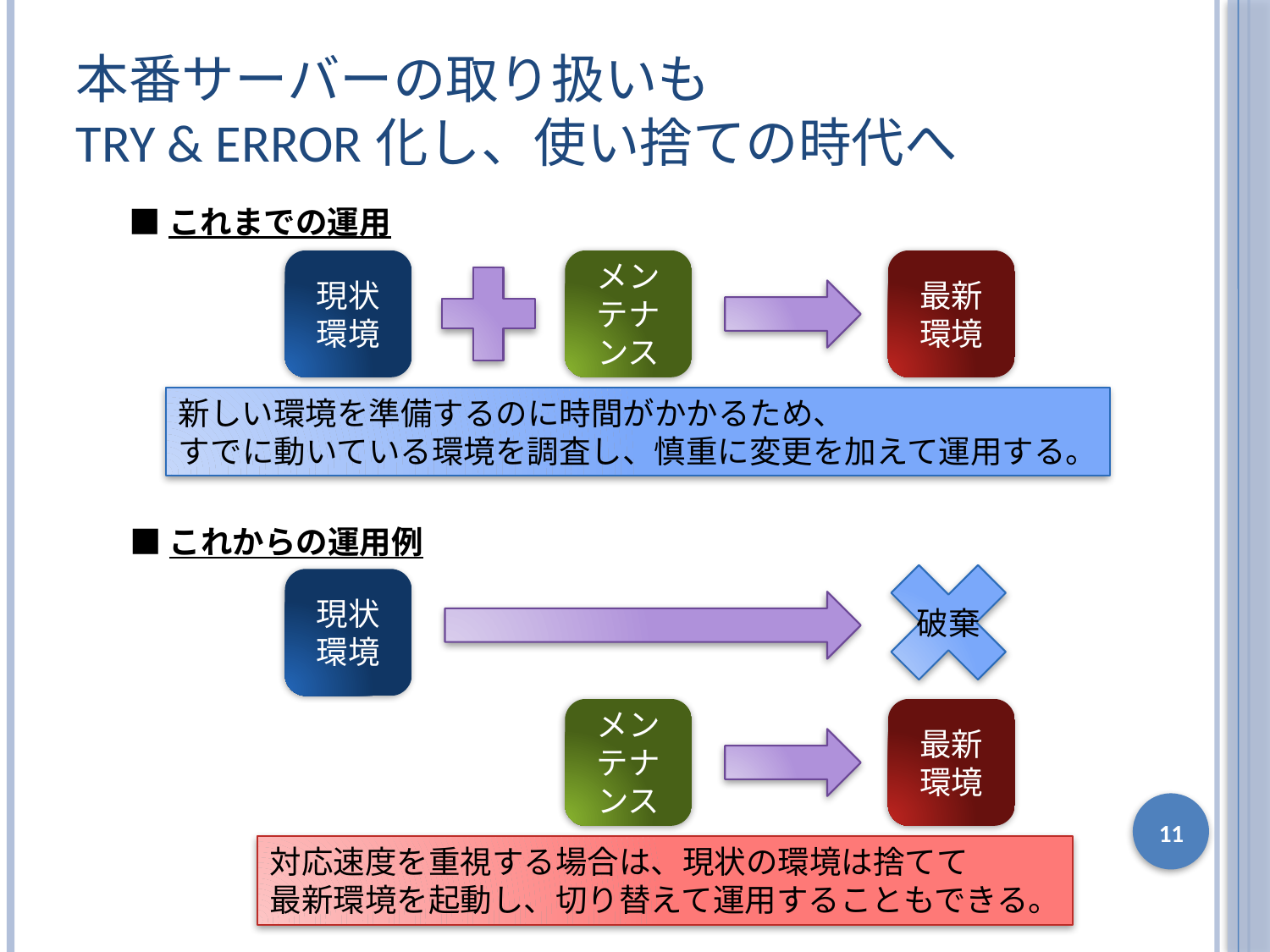

# 本番サーバーの取り扱いも Try & Error化し、使い捨ての時代へ
■これまでの運用
現状環境

メンテナンス
最新環境

新しい環境を準備するのに時間がかかるため、
すでに動いている環境を調査し、慎重に変更を加えて運用する。
■これからの運用例
破棄
現状環境

メンテナンス
最新環境

11
対応速度を重視する場合は、現状の環境は捨てて
最新環境を起動し、切り替えて運用することもできる。